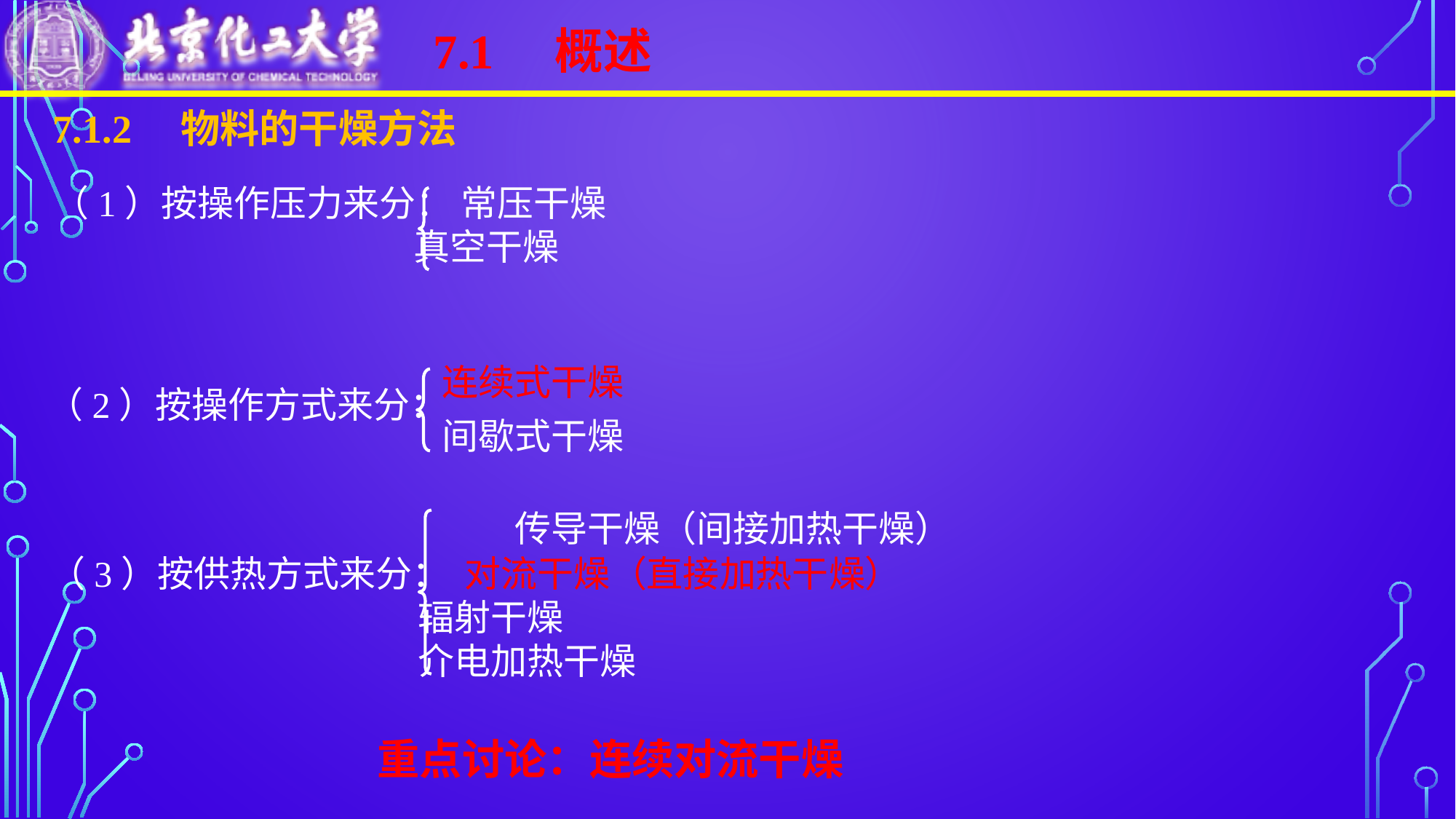

7.1    概述
7.1.2    物料的干燥方法
（1）按操作压力来分： 常压干燥
                                           真空干燥

连续式干燥

（2）按操作方式来分：
间歇式干燥
                              		  传导干燥（间接加热干燥）
（3）按供热方式来分：  对流干燥（直接加热干燥）
                                            辐射干燥
                                            介电加热干燥

                                 重点讨论：连续对流干燥